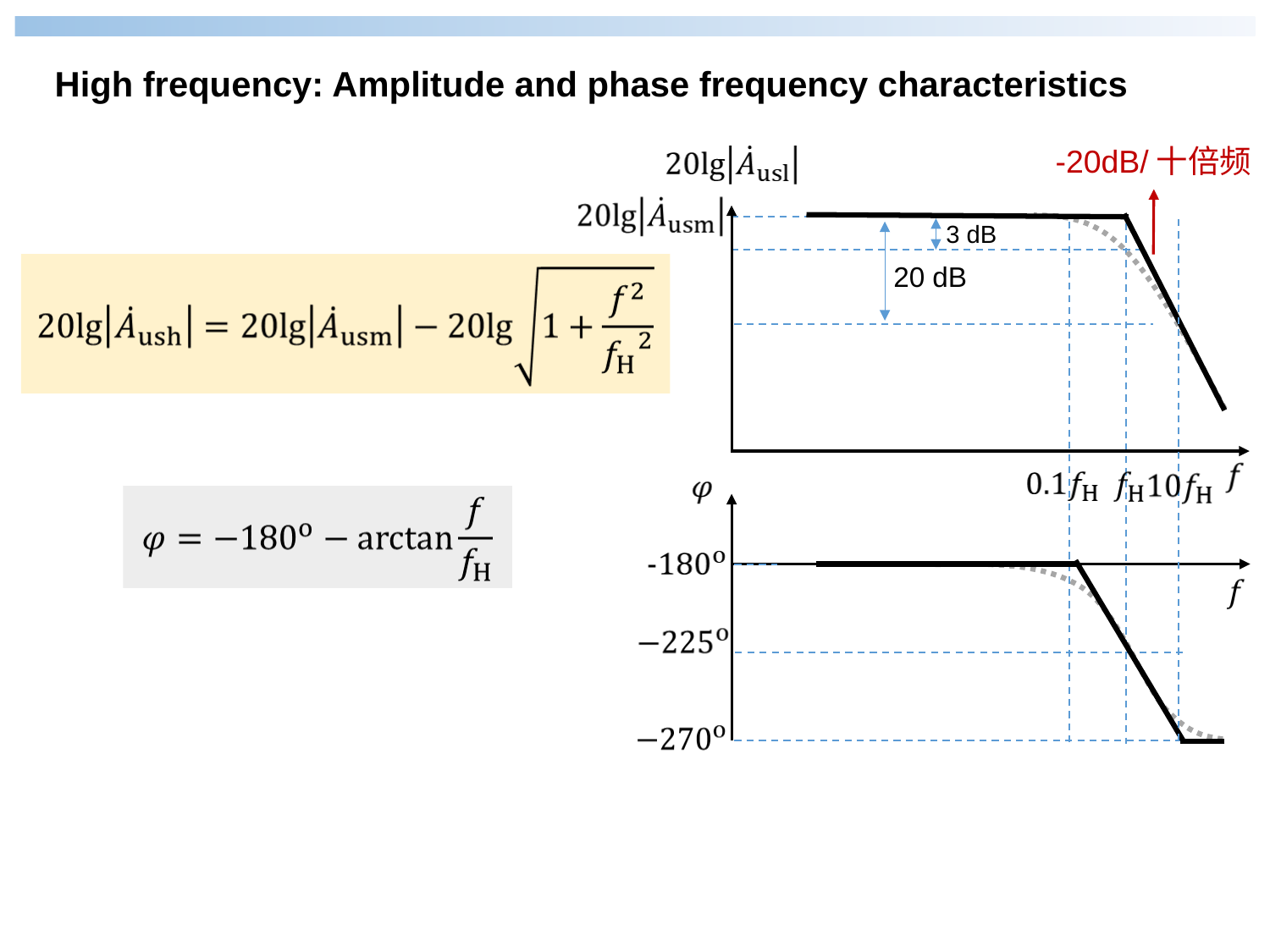

High frequency: Amplitude and phase frequency characteristics

-20dB/十倍频

3 dB

20 dB